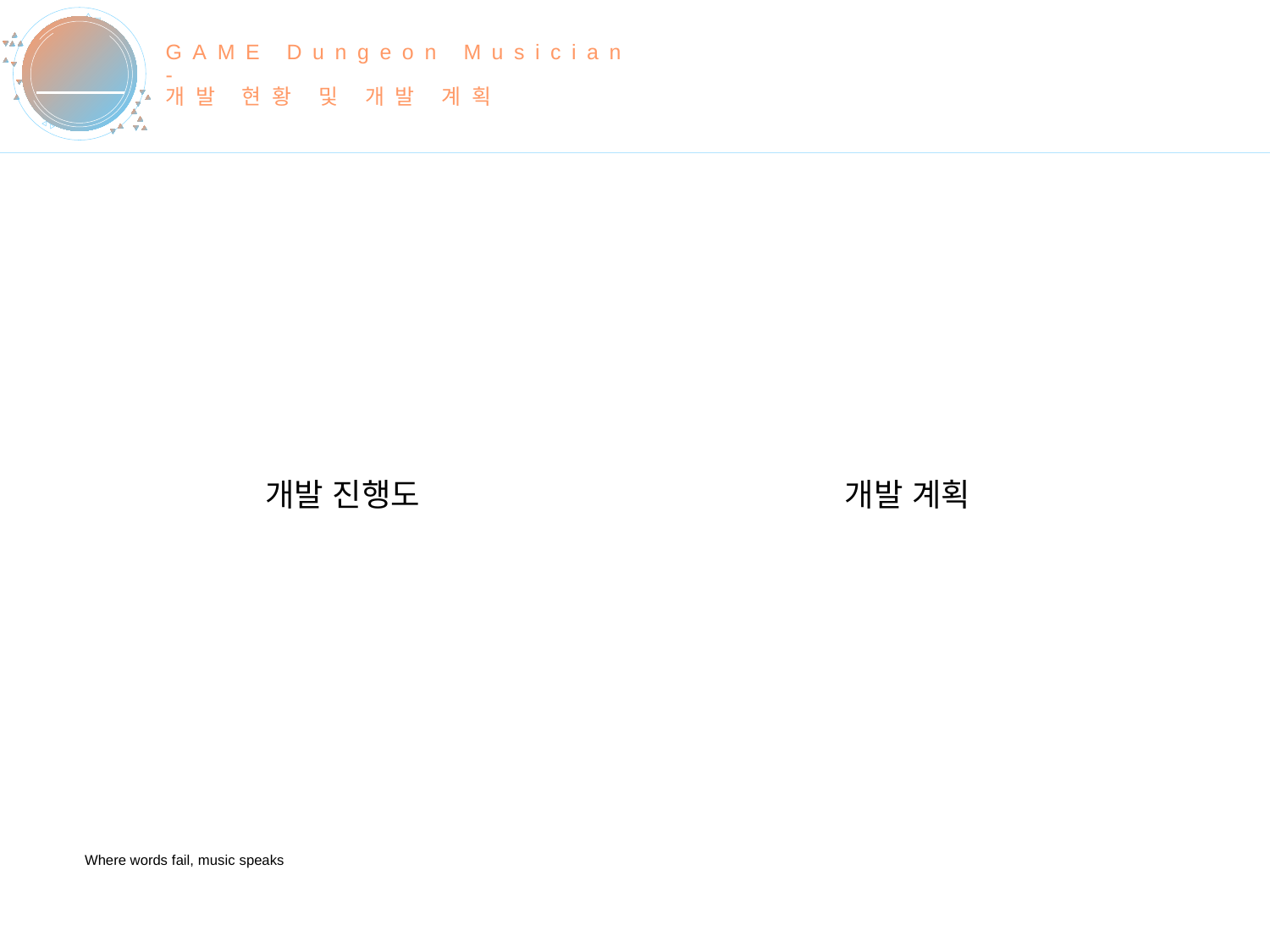

# GAME Dungeon Musician - 개발 현황 및 개발 계획
DIGITAL
VINYL-
DESIGNED BY L@RGO
개발 진행도
개발 계획
Where words fail, music speaks